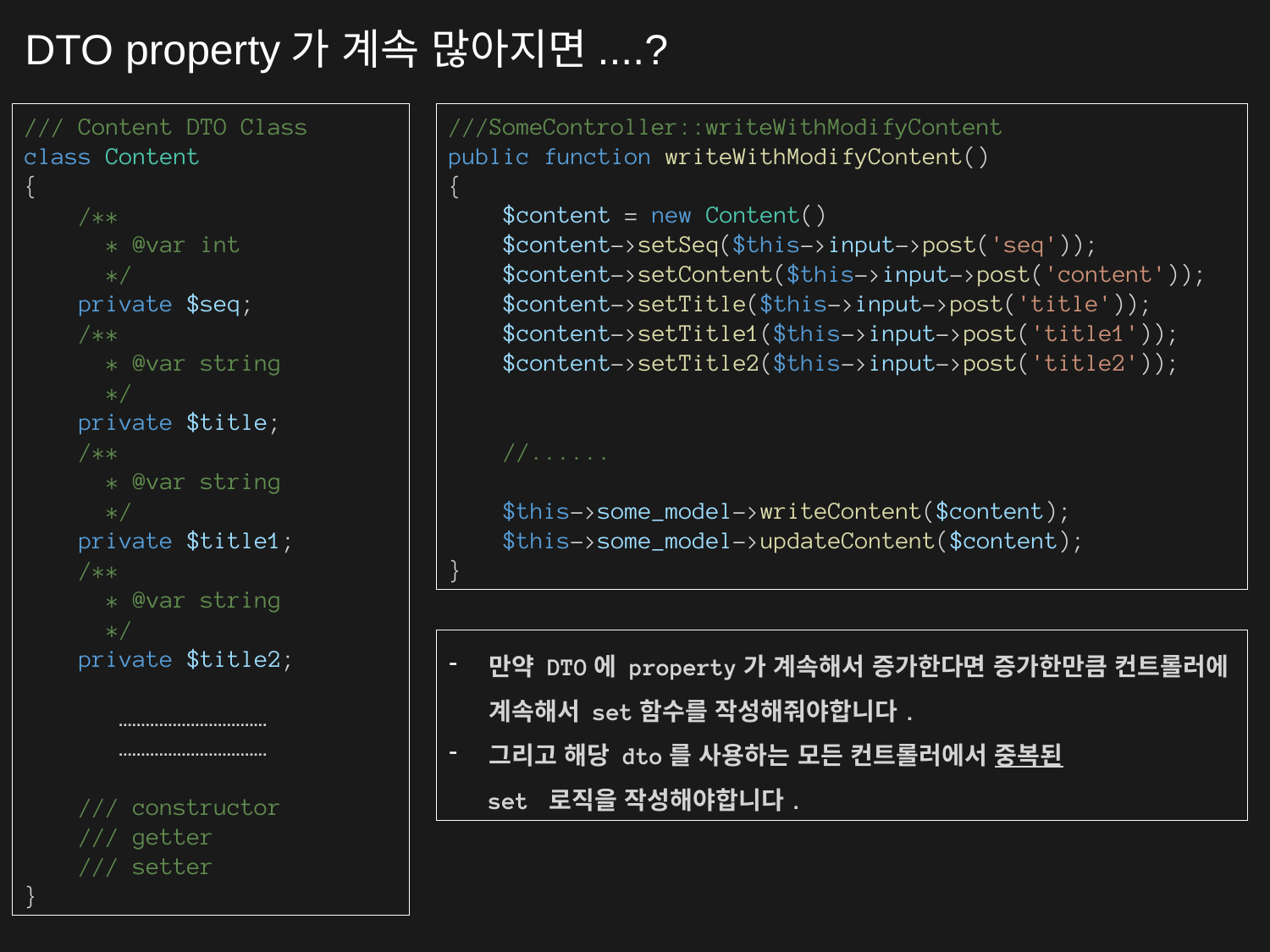

DTO property가 계속 많아지면....?
///SomeController::writeWithModifyContent
public function writeWithModifyContent()
{
    $content = new Content()
    $content->setSeq($this->input->post('seq'));
    $content->setContent($this->input->post('content'));
    $content->setTitle($this->input->post('title'));
    $content->setTitle1($this->input->post('title1'));
    $content->setTitle2($this->input->post('title2'));

    //......
    $this->some_model->writeContent($content);
    $this->some_model->updateContent($content);
}
/// Content DTO Class
class Content
{
    /**
      * @var int
      */
    private $seq;
    /**
      * @var string
      */
    private $title;
    /**
      * @var string
      */
    private $title1;
    /**
      * @var string
      */
    private $title2;

       ……………………………
       ……………………………
    /// constructor
    /// getter
    /// setter
}
만약 DTO에 property가 계속해서 증가한다면 증가한만큼 컨트롤러에 계속해서 set함수를 작성해줘야합니다.
그리고 해당 dto를 사용하는 모든 컨트롤러에서 중복된
set 로직을 작성해야합니다.